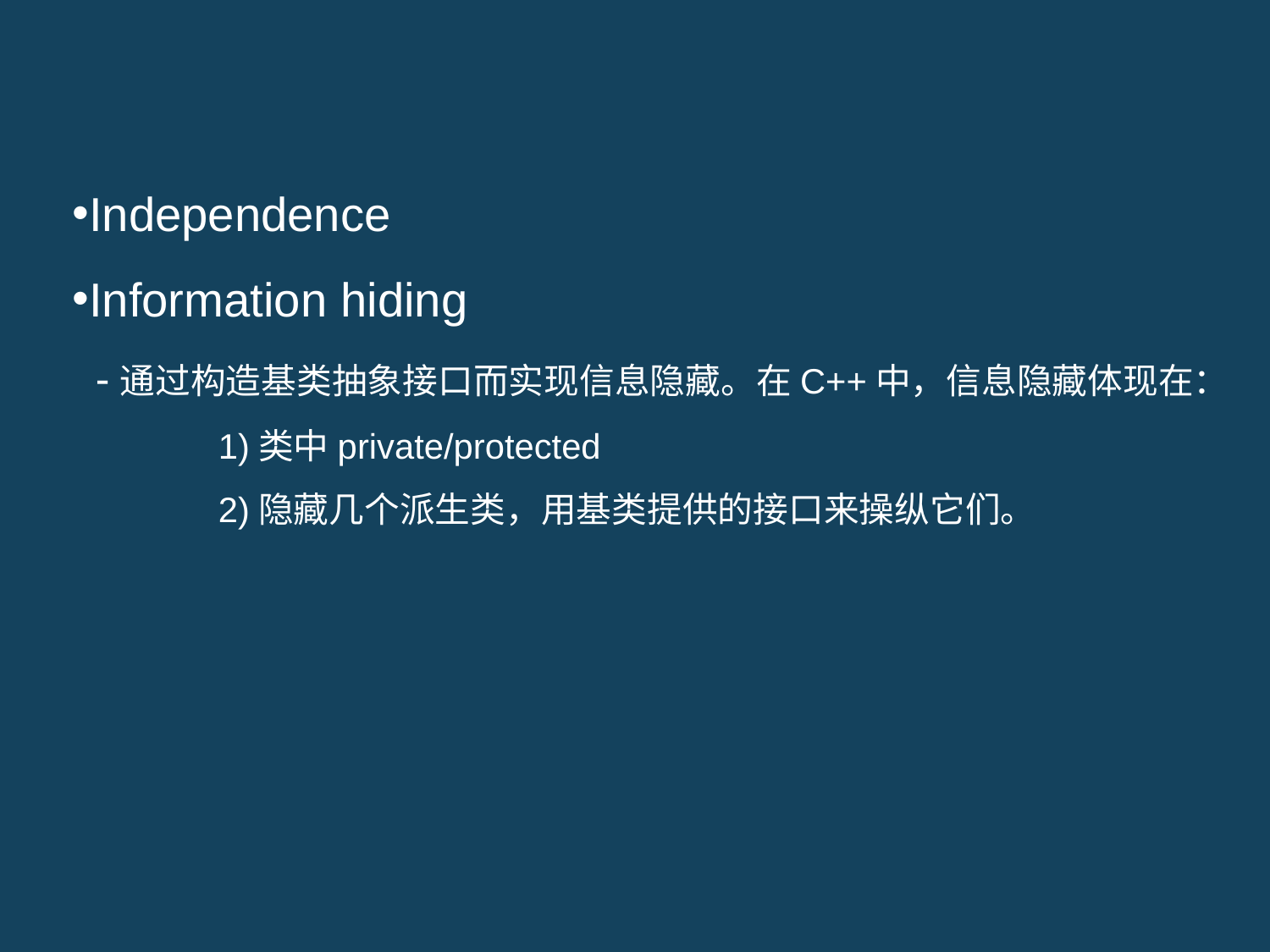

Independence
Information hiding
-通过构造基类抽象接口而实现信息隐藏。在C++中，信息隐藏体现在：
  1)类中private/protected
  2)隐藏几个派生类，用基类提供的接口来操纵它们。